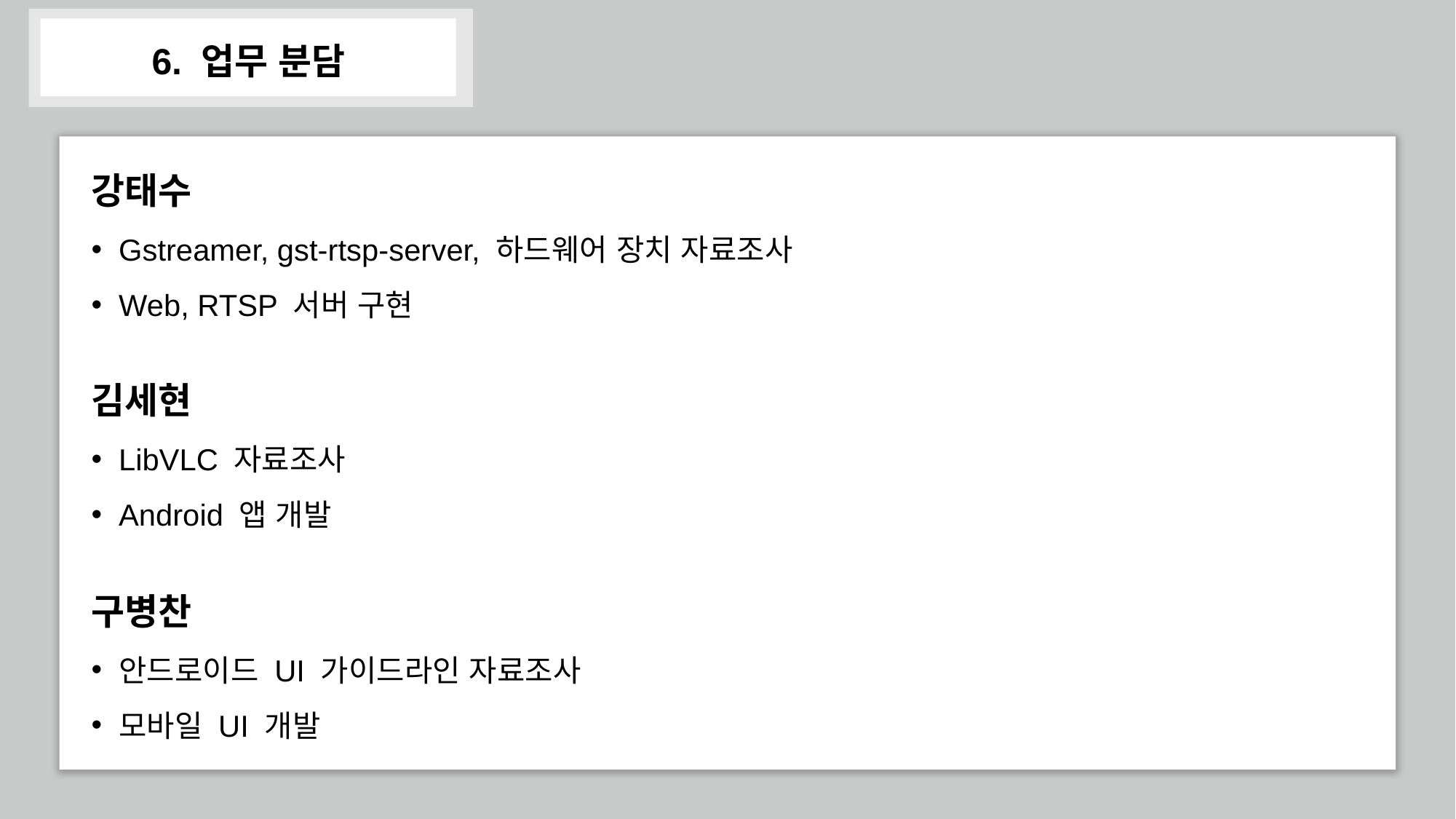

6. 업무 분담

ㅠ
14

강태수
Gstreamer, gst-rtsp-server, 하드웨어 장치 자료조사
Web, RTSP 서버 구현

김세현
LibVLC 자료조사
Android 앱 개발

구병찬
안드로이드 UI 가이드라인 자료조사
모바일 UI 개발